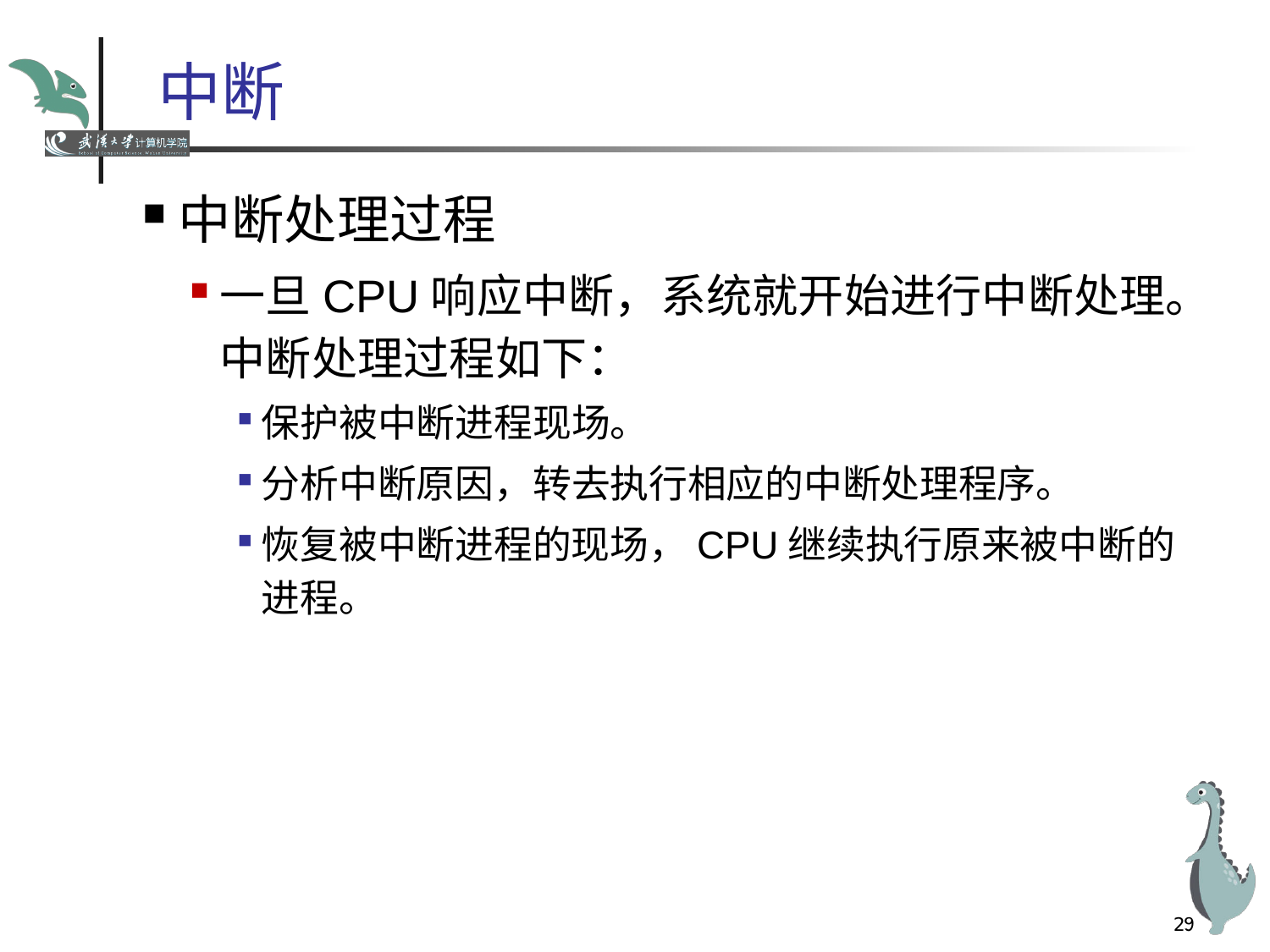

# 中断
中断处理过程
一旦CPU响应中断，系统就开始进行中断处理。中断处理过程如下：
保护被中断进程现场。
分析中断原因，转去执行相应的中断处理程序。
恢复被中断进程的现场，CPU继续执行原来被中断的进程。
29